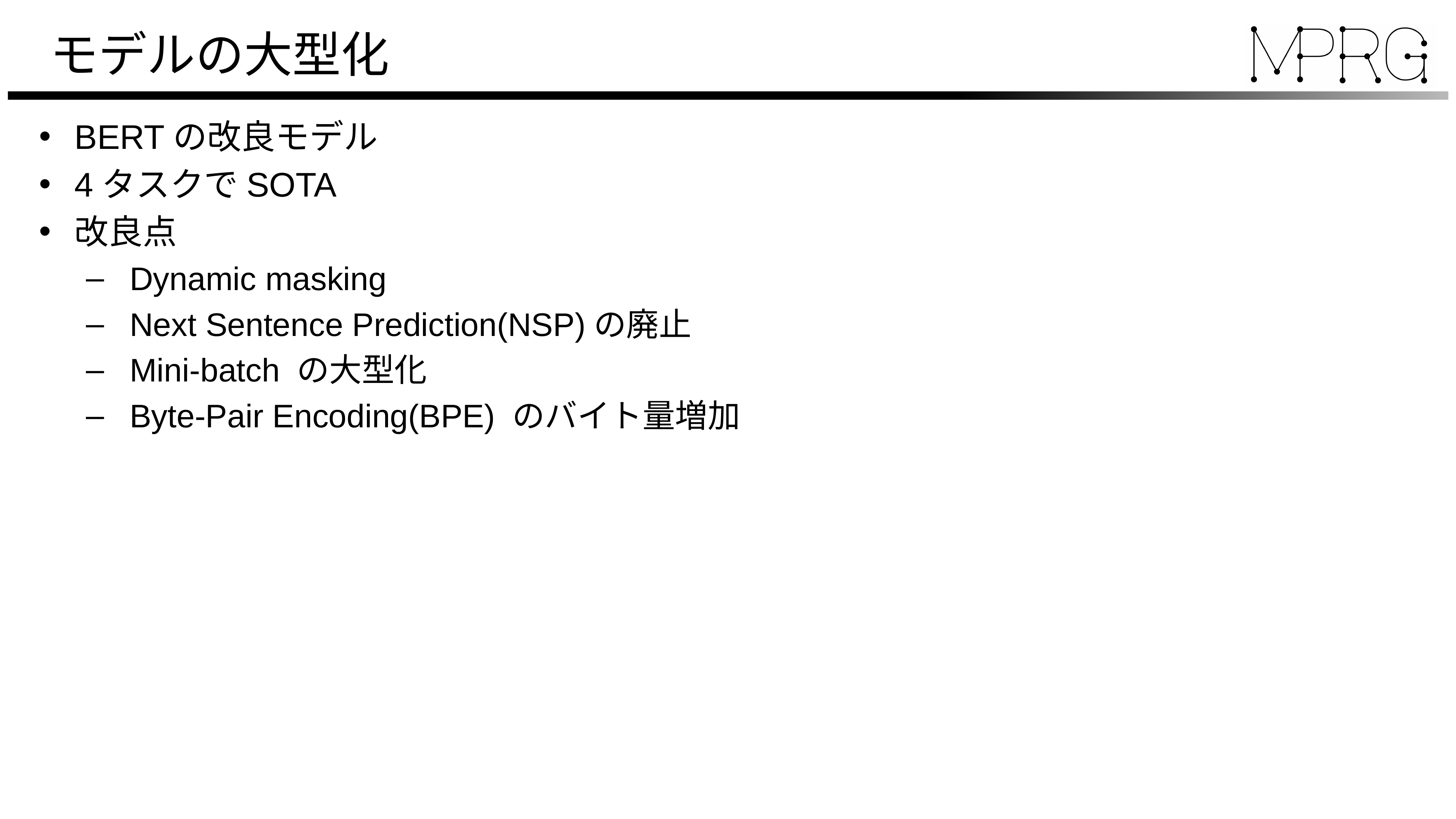

# モデルの大型化
BERTの改良モデル
4タスクでSOTA
改良点
Dynamic masking
Next Sentence Prediction(NSP)の廃止
Mini-batch の大型化
Byte-Pair Encoding(BPE) のバイト量増加